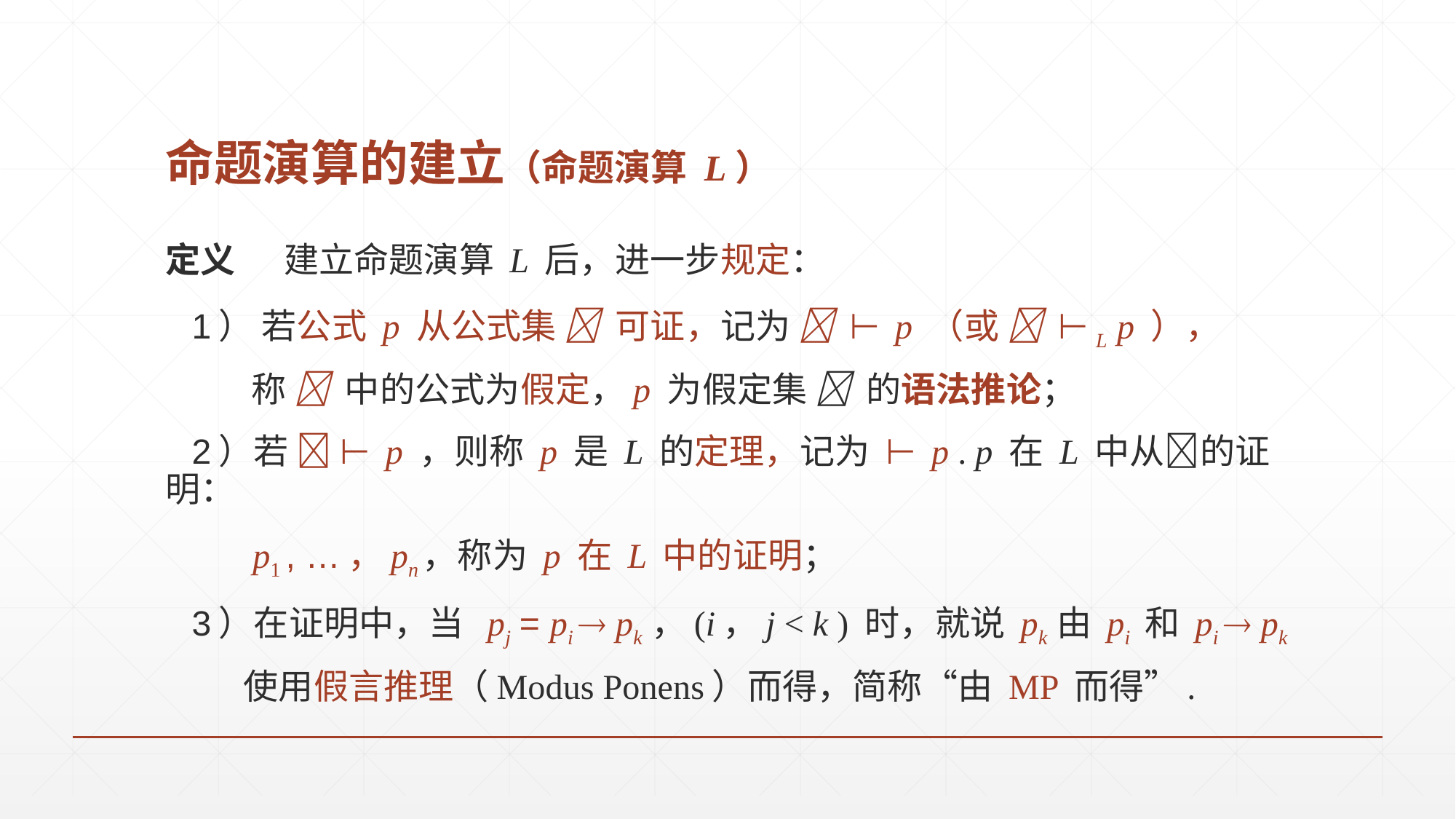

# 命题演算的建立（命题演算 L）
定义      建立命题演算 L 后，进一步规定：
   1） 若公式 p 从公式集 Γ  可证，记为 Γ  ⊢ p （或 Γ  ⊢L p ），
          称 Γ  中的公式为假定，p 为假定集 Γ  的语法推论；
   2）若 ∅ ⊢ p ，则称 p 是 L 的定理，记为  ⊢ p . p 在 L 中从∅的证明：
          p1 , …，pn，称为 p 在 L 中的证明；
   3）在证明中，当  pj = pi → pk ，(i，j < k ) 时，就说 pk 由 pi  和 pi → pk
         使用假言推理（Modus Ponens）而得，简称“由 MP 而得”.